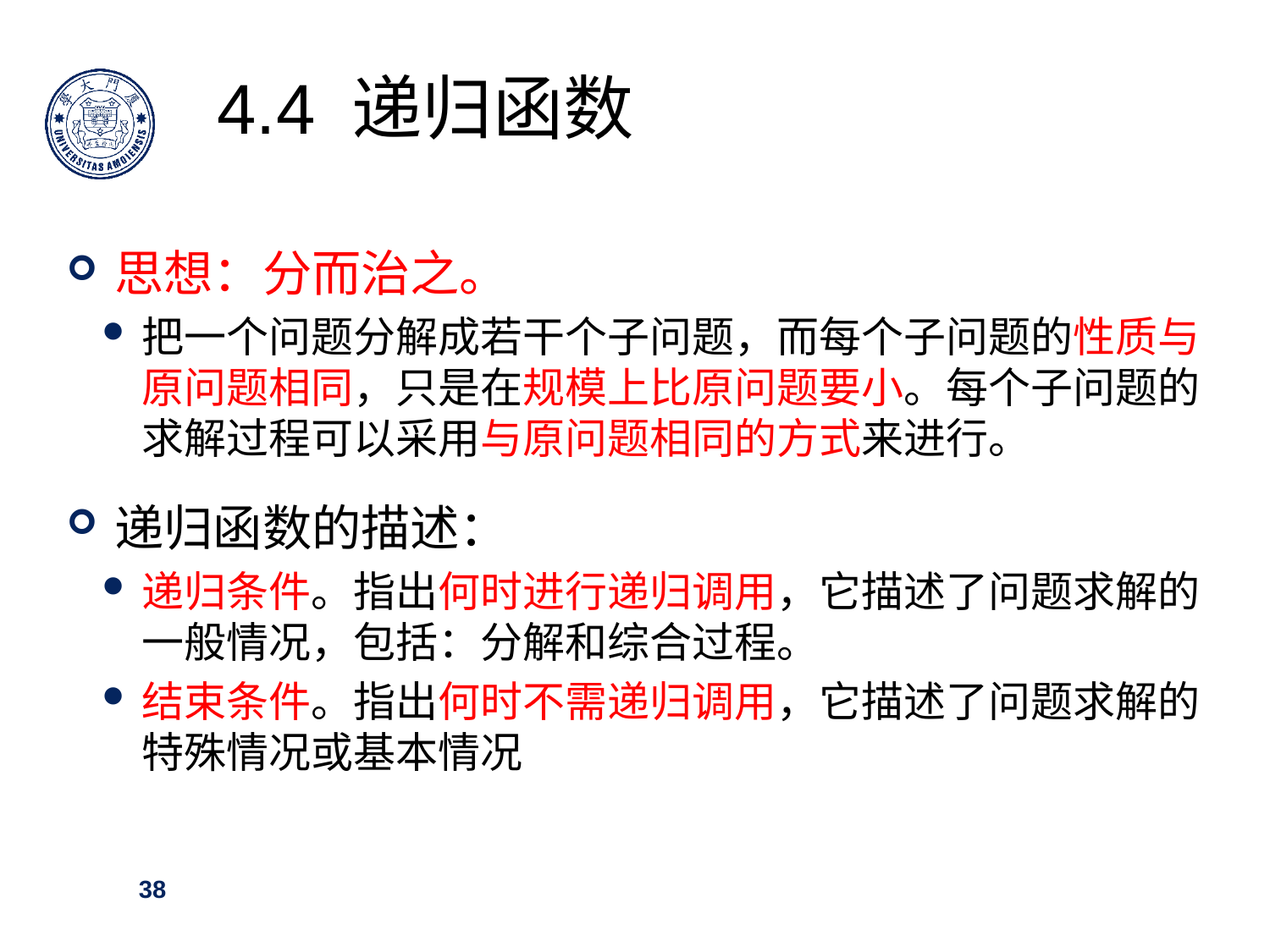

4.4 递归函数
思想：分而治之。
把一个问题分解成若干个子问题，而每个子问题的性质与原问题相同，只是在规模上比原问题要小。每个子问题的求解过程可以采用与原问题相同的方式来进行。

递归函数的描述：
递归条件。指出何时进行递归调用，它描述了问题求解的一般情况，包括：分解和综合过程。
结束条件。指出何时不需递归调用，它描述了问题求解的特殊情况或基本情况
38